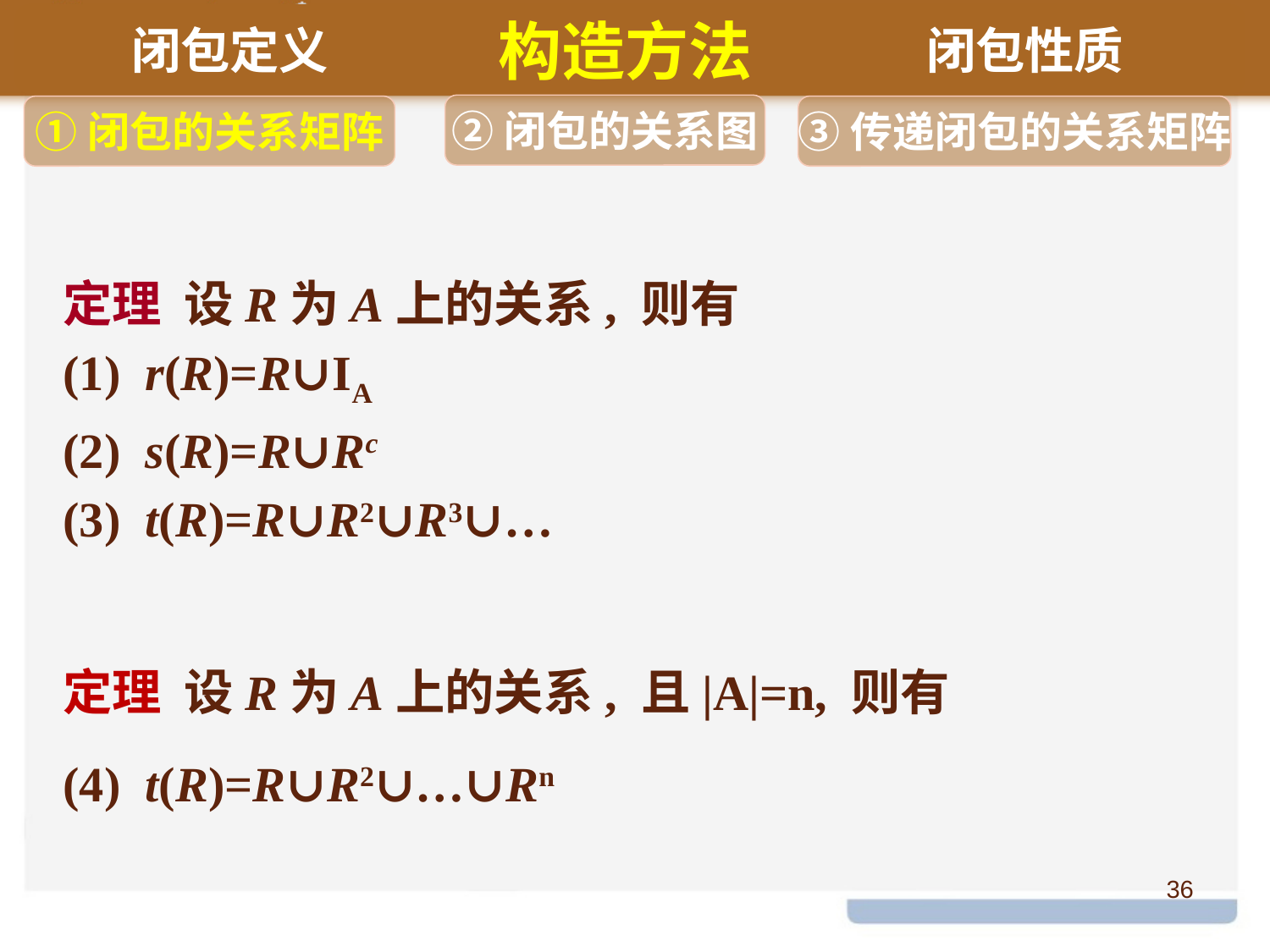

闭包定义
构造方法
闭包性质
②闭包的关系图
①闭包的关系矩阵
③传递闭包的关系矩阵
定理  设R为A上的关系, 则有
(1)  r(R)=R∪IA
(2)  s(R)=R∪Rc
(3)  t(R)=R∪R2∪R3∪…

定理  设R为A上的关系, 且|A|=n, 则有
(4)  t(R)=R∪R2∪…∪Rn

36